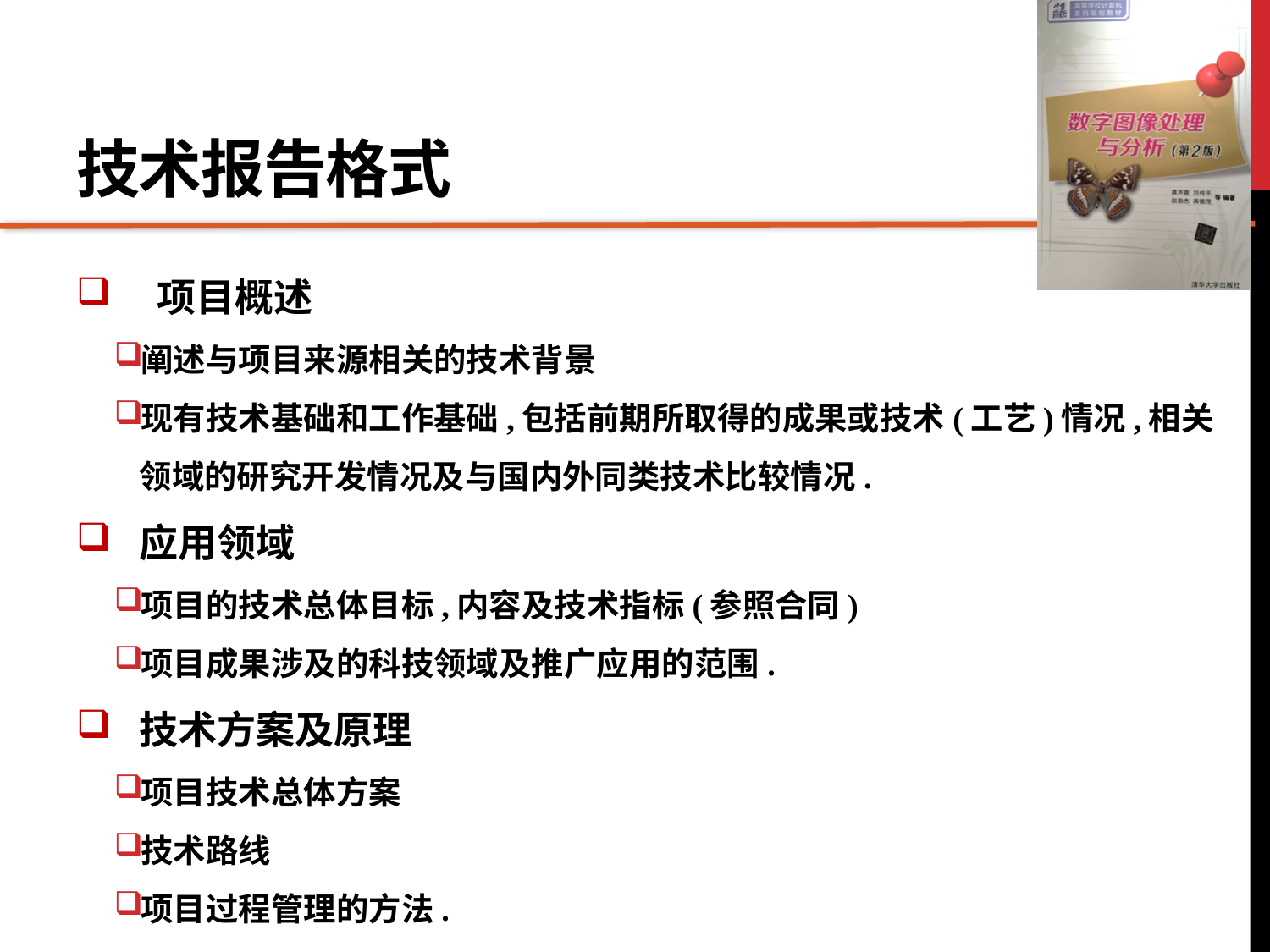

# 技术报告格式
 项目概述
阐述与项目来源相关的技术背景
现有技术基础和工作基础,包括前期所取得的成果或技术(工艺)情况,相关领域的研究开发情况及与国内外同类技术比较情况.
应用领域
项目的技术总体目标,内容及技术指标(参照合同)
项目成果涉及的科技领域及推广应用的范围.
技术方案及原理
项目技术总体方案
技术路线
项目过程管理的方法.